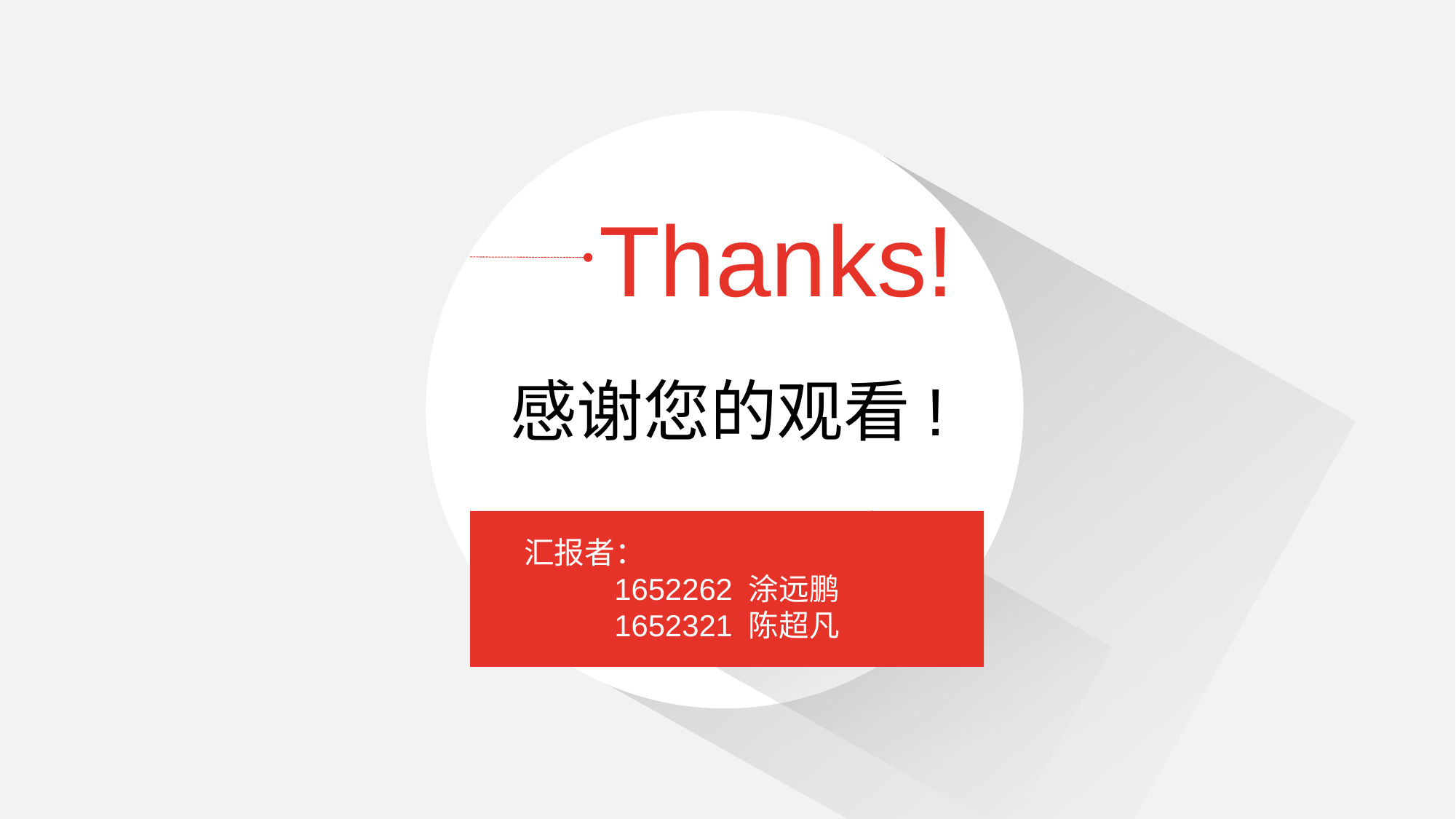

Thanks!
感谢您的观看!

汇报者：
1652262 涂远鹏
1652321 陈超凡